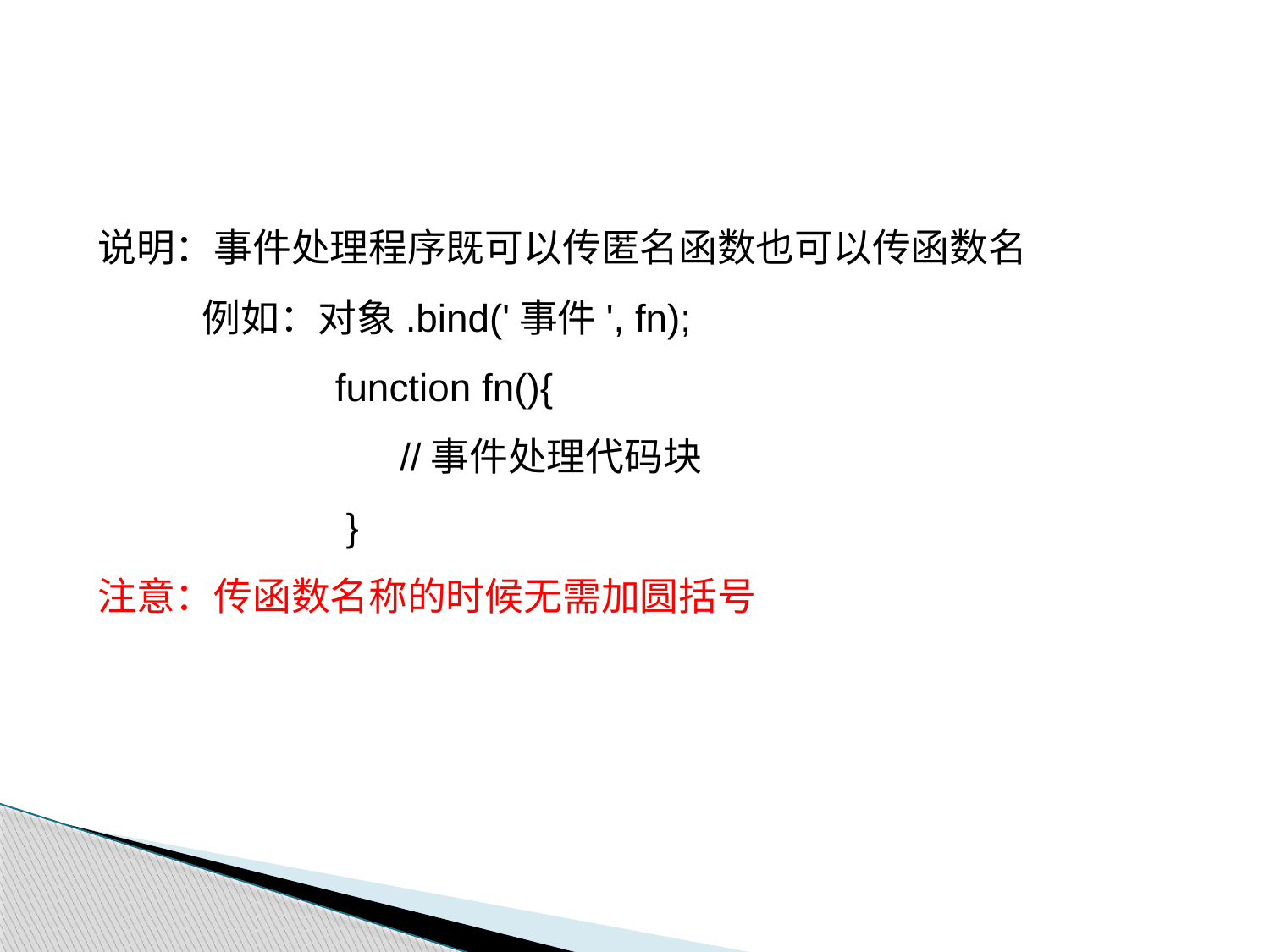

说明：事件处理程序既可以传匿名函数也可以传函数名
           例如：对象.bind('事件', fn);
                      function fn(){
                            //事件处理代码块
                       }
注意：传函数名称的时候无需加圆括号